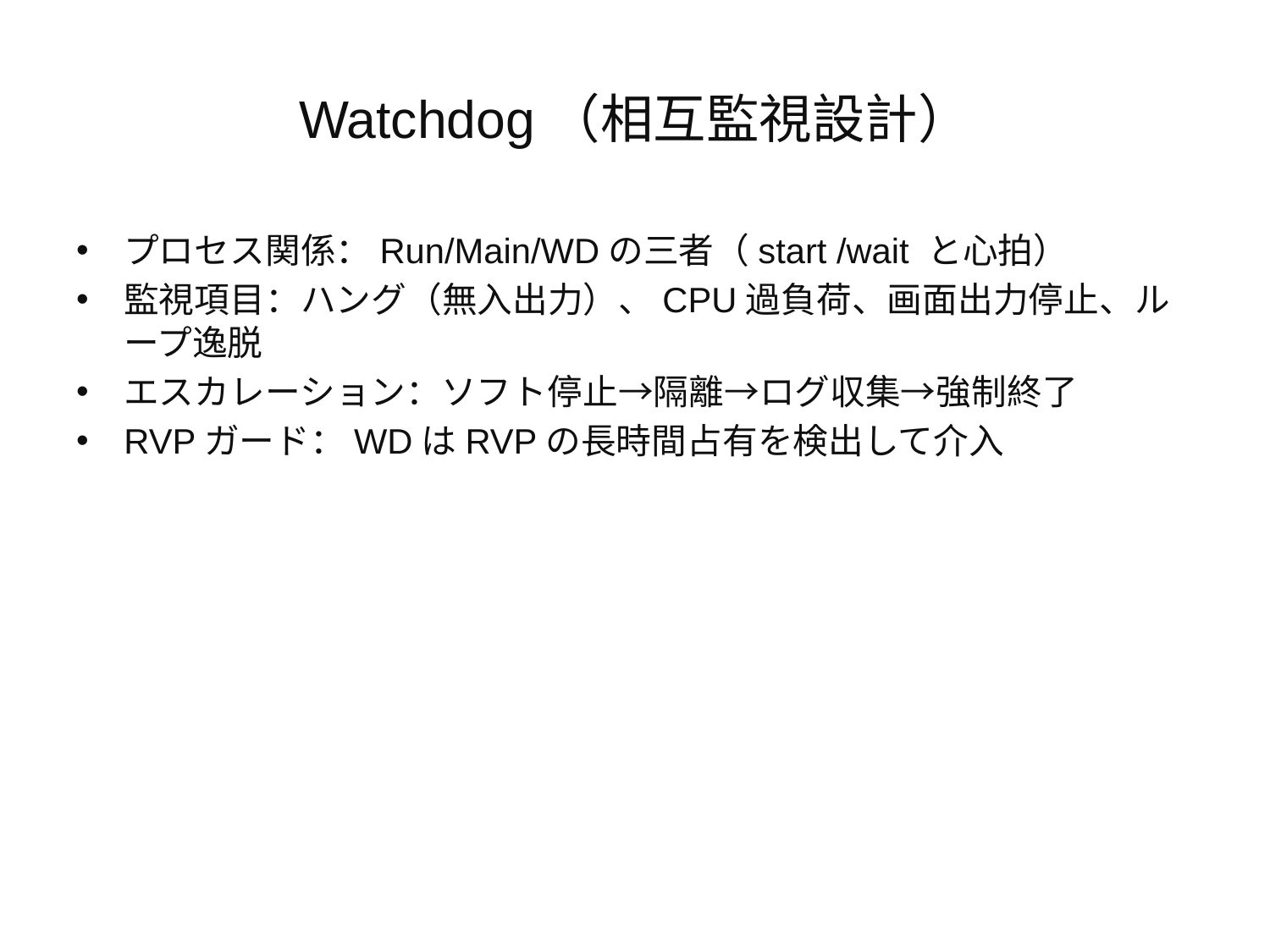

# Watchdog（相互監視設計）
プロセス関係：Run/Main/WDの三者（start /wait と心拍）
監視項目：ハング（無入出力）、CPU過負荷、画面出力停止、ループ逸脱
エスカレーション：ソフト停止→隔離→ログ収集→強制終了
RVPガード：WDはRVPの長時間占有を検出して介入